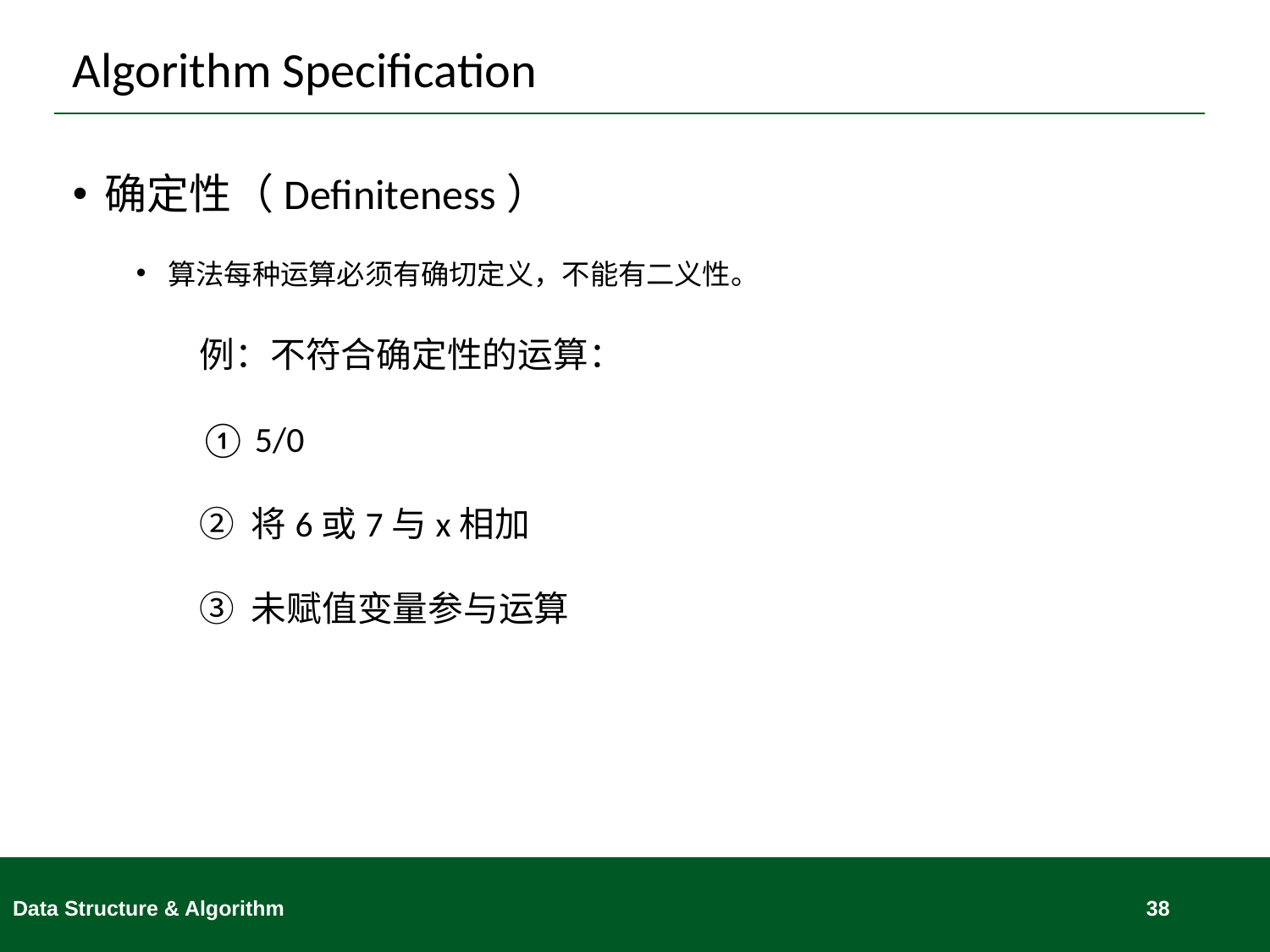

# Algorithm Specification
确定性（Definiteness）
算法每种运算必须有确切定义，不能有二义性。
	例：不符合确定性的运算：
	① 5/0
	② 将6或7与x相加
	③ 未赋值变量参与运算

Data Structure & Algorithm
38